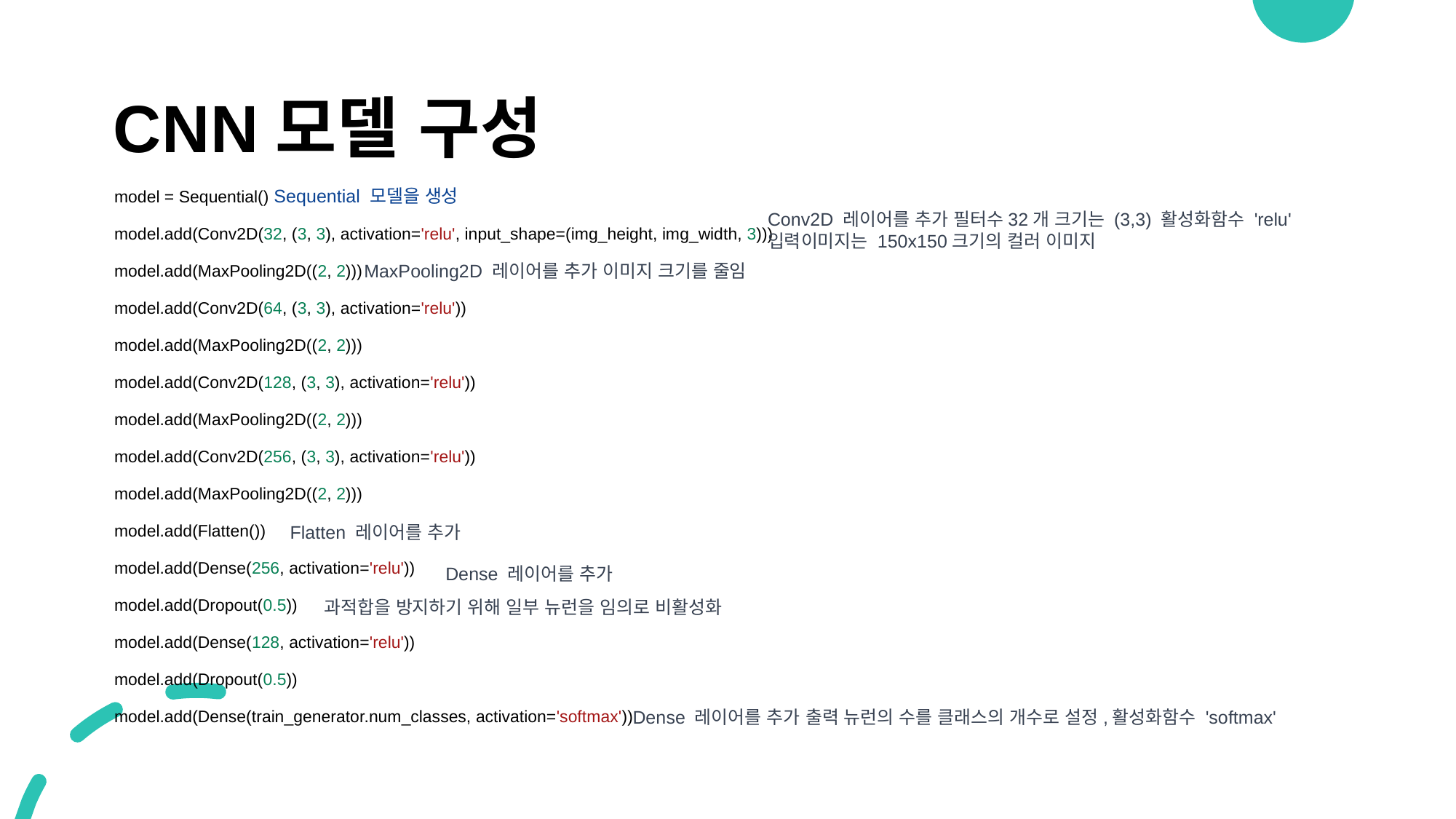

# CNN모델 구성
model = Sequential() Sequential 모델을 생성
model.add(Conv2D(32, (3, 3), activation='relu', input_shape=(img_height, img_width, 3)))
model.add(MaxPooling2D((2, 2)))
model.add(Conv2D(64, (3, 3), activation='relu'))
model.add(MaxPooling2D((2, 2)))
model.add(Conv2D(128, (3, 3), activation='relu'))
model.add(MaxPooling2D((2, 2)))
model.add(Conv2D(256, (3, 3), activation='relu'))
model.add(MaxPooling2D((2, 2)))
model.add(Flatten())
model.add(Dense(256, activation='relu'))
model.add(Dropout(0.5))
model.add(Dense(128, activation='relu'))
model.add(Dropout(0.5))
model.add(Dense(train_generator.num_classes, activation='softmax'))

Conv2D 레이어를 추가 필터수32개 크기는 (3,3) 활성화함수 'relu' 입력이미지는 150x150크기의 컬러 이미지
MaxPooling2D 레이어를 추가 이미지 크기를 줄임
Flatten 레이어를 추가
Dense 레이어를 추가
과적합을 방지하기 위해 일부 뉴런을 임의로 비활성화
Dense 레이어를 추가 출력 뉴런의 수를 클래스의 개수로 설정,활성화함수 'softmax'